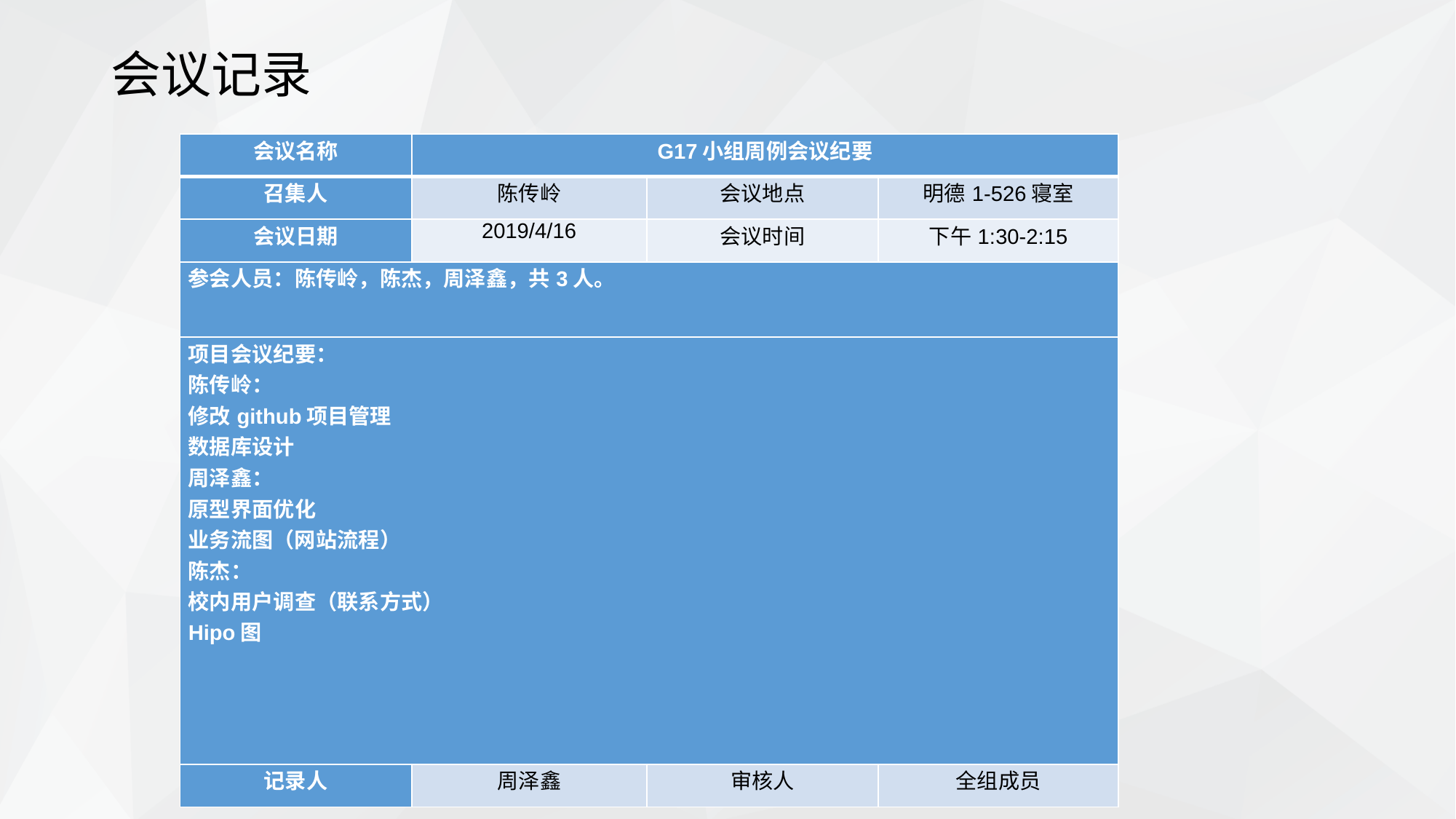

# 会议记录
| 会议名称 | G17小组周例会议纪要 |  |  |
| --- | --- | --- | --- |
| 召集人 | 陈传岭 | 会议地点 | 明德1-526寝室 |
| 会议日期 | 2019/4/16 | 会议时间 | 下午1:30-2:15 |
| 参会人员：陈传岭，陈杰，周泽鑫，共3人。 |  |  |  |
| 项目会议纪要： 陈传岭： 修改github项目管理 数据库设计 周泽鑫： 原型界面优化 业务流图（网站流程） 陈杰： 校内用户调查（联系方式） Hipo图 |  |  |  |
| 记录人 | 周泽鑫 | 审核人 | 全组成员 |